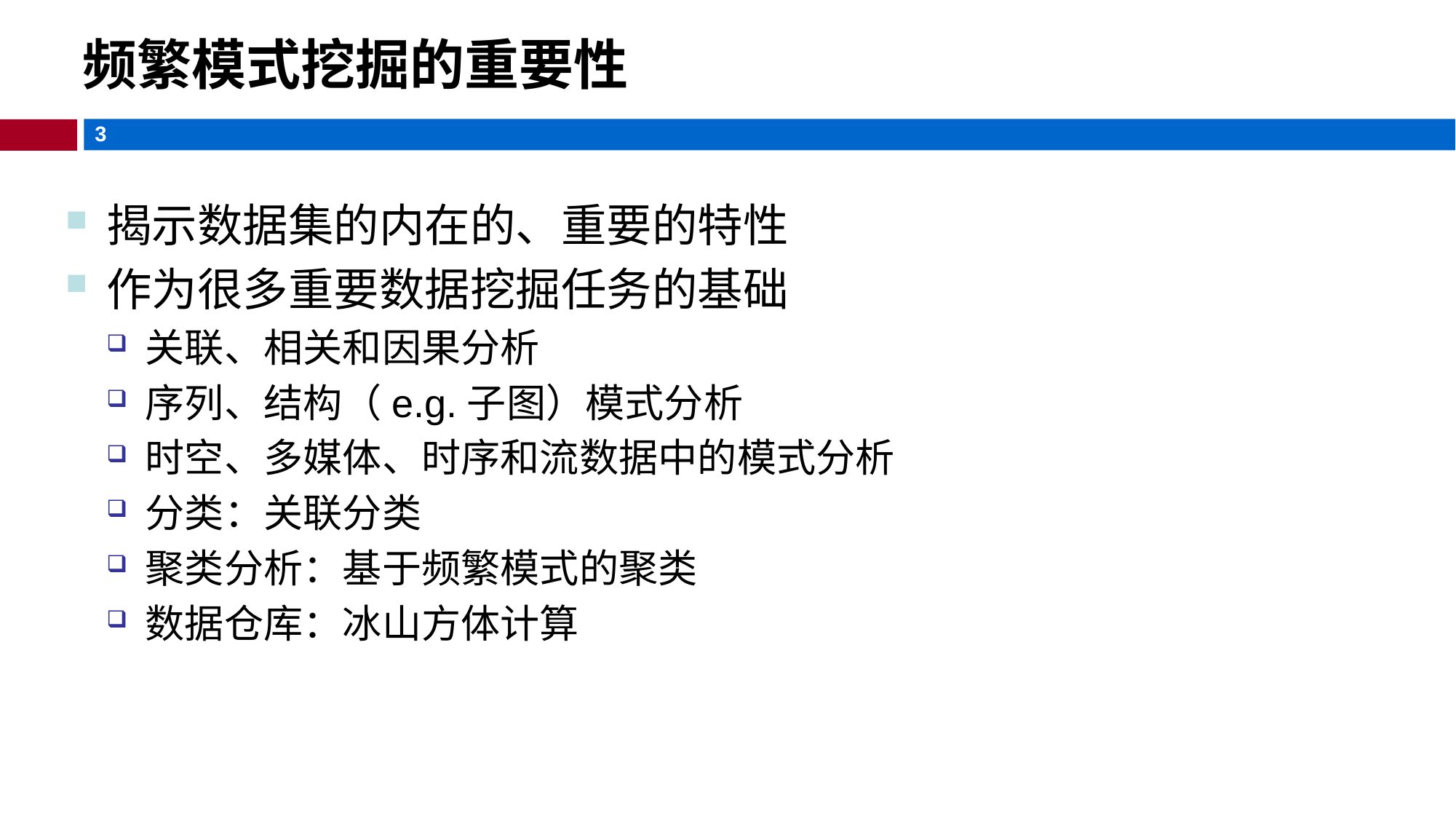

频繁模式挖掘的重要性
揭示数据集的内在的、重要的特性
作为很多重要数据挖掘任务的基础
关联、相关和因果分析
序列、结构（e.g.子图）模式分析
时空、多媒体、时序和流数据中的模式分析
分类：关联分类
聚类分析：基于频繁模式的聚类
数据仓库：冰山方体计算